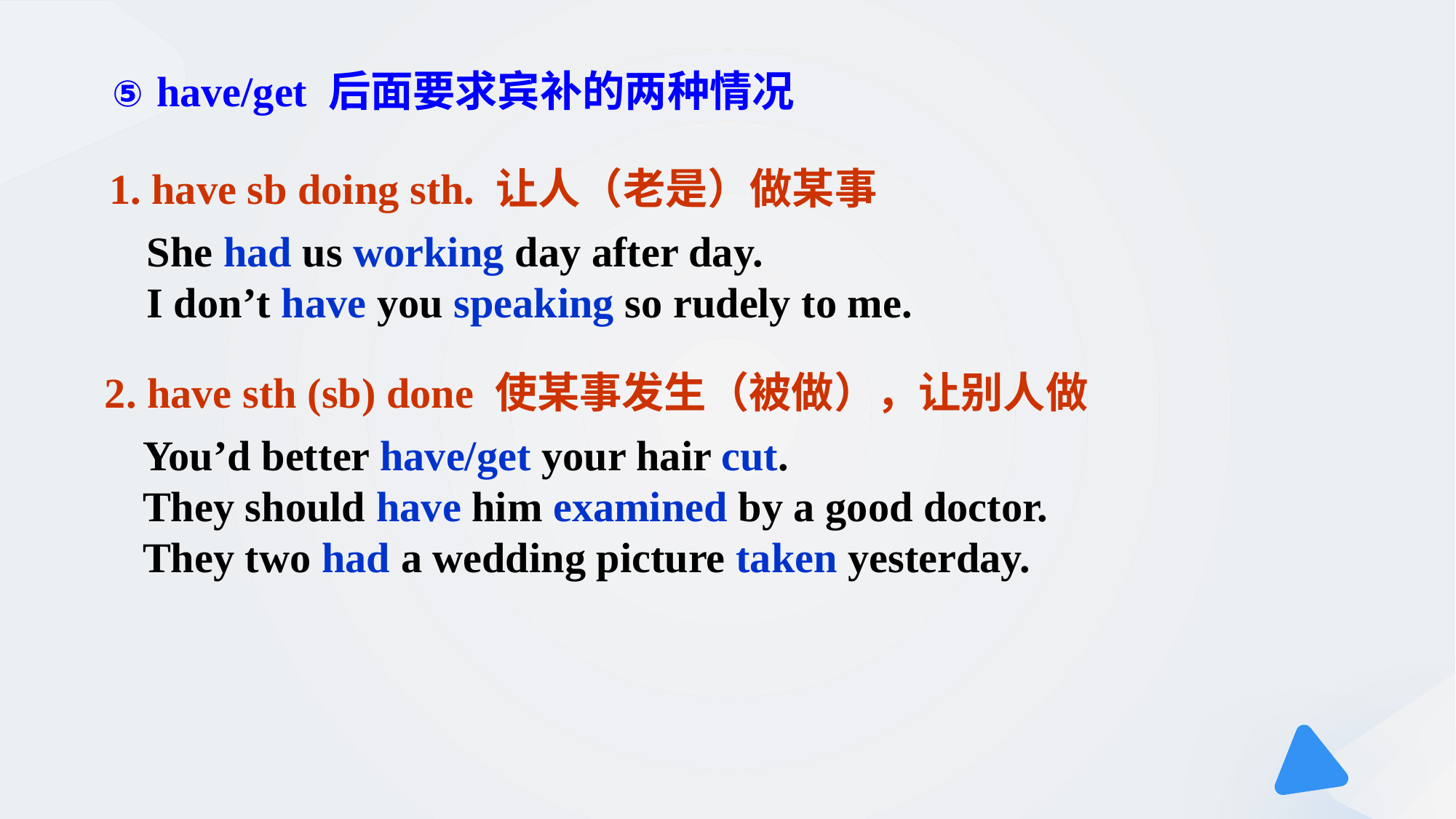

⑤ have/get 后面要求宾补的两种情况
1. have sb doing sth. 让人（老是）做某事
She had us working day after day.
I don’t have you speaking so rudely to me.
2. have sth (sb) done 使某事发生（被做），让别人做
You’d better have/get your hair cut.
They should have him examined by a good doctor.
They two had a wedding picture taken yesterday.